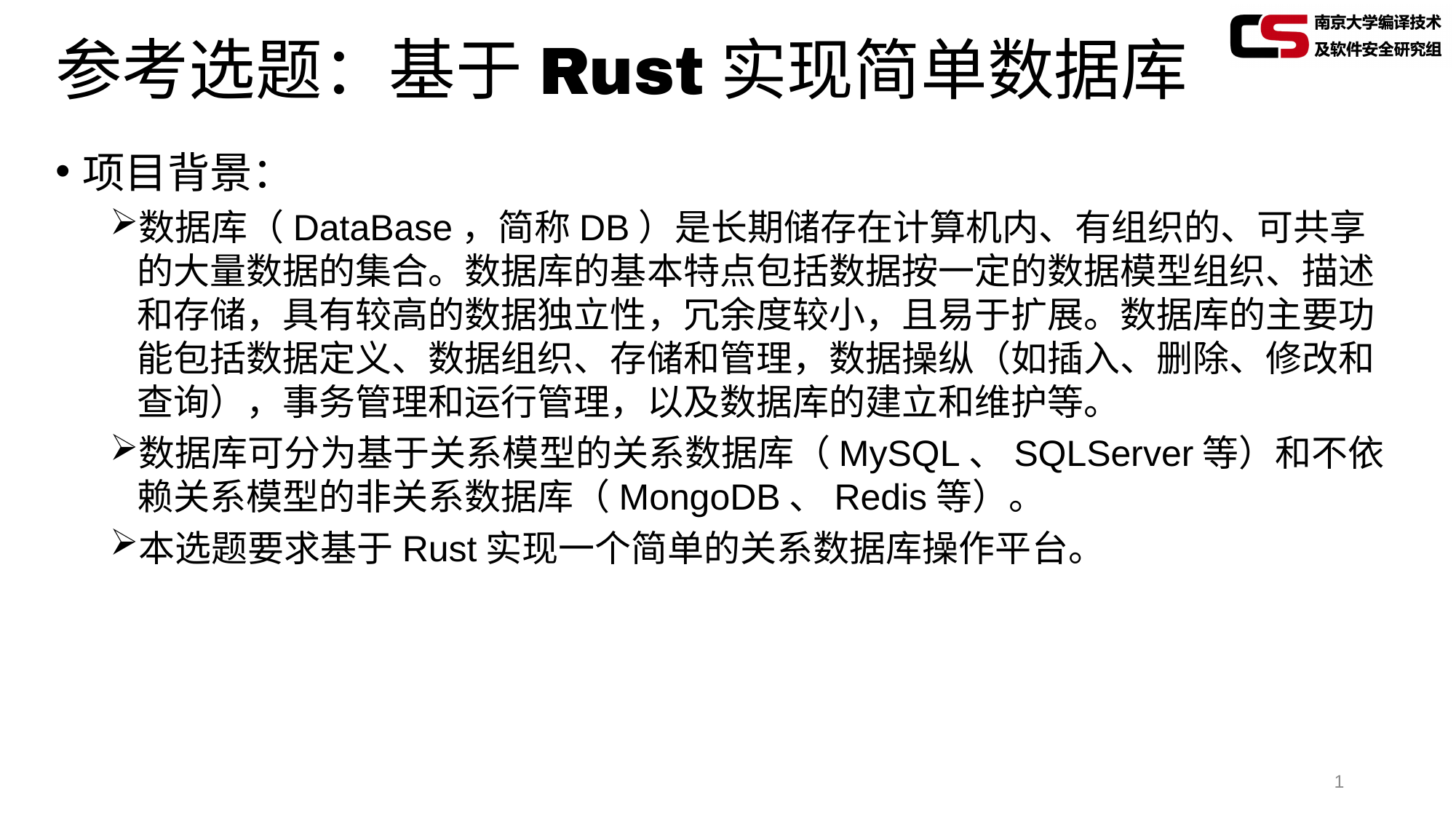

# 参考选题：基于Rust实现简单数据库
项目背景：
数据库（DataBase，简称DB）是长期储存在计算机内、有组织的、可共享的大量数据的集合‌。数据库的基本特点包括数据按一定的数据模型组织、描述和存储，具有较高的数据独立性，冗余度较小，且易于扩展。数据库的主要功能包括数据定义、数据组织、存储和管理，数据操纵（如插入、删除、修改和查询），事务管理和运行管理，以及数据库的建立和维护等。‌
数据库可分为基于关系模型的关系数据库（MySQL、SQLServer等）和不依赖关系模型的非关系数据库（MongoDB、Redis等）。
本选题要求基于Rust实现一个简单的关系数据库操作平台。

1